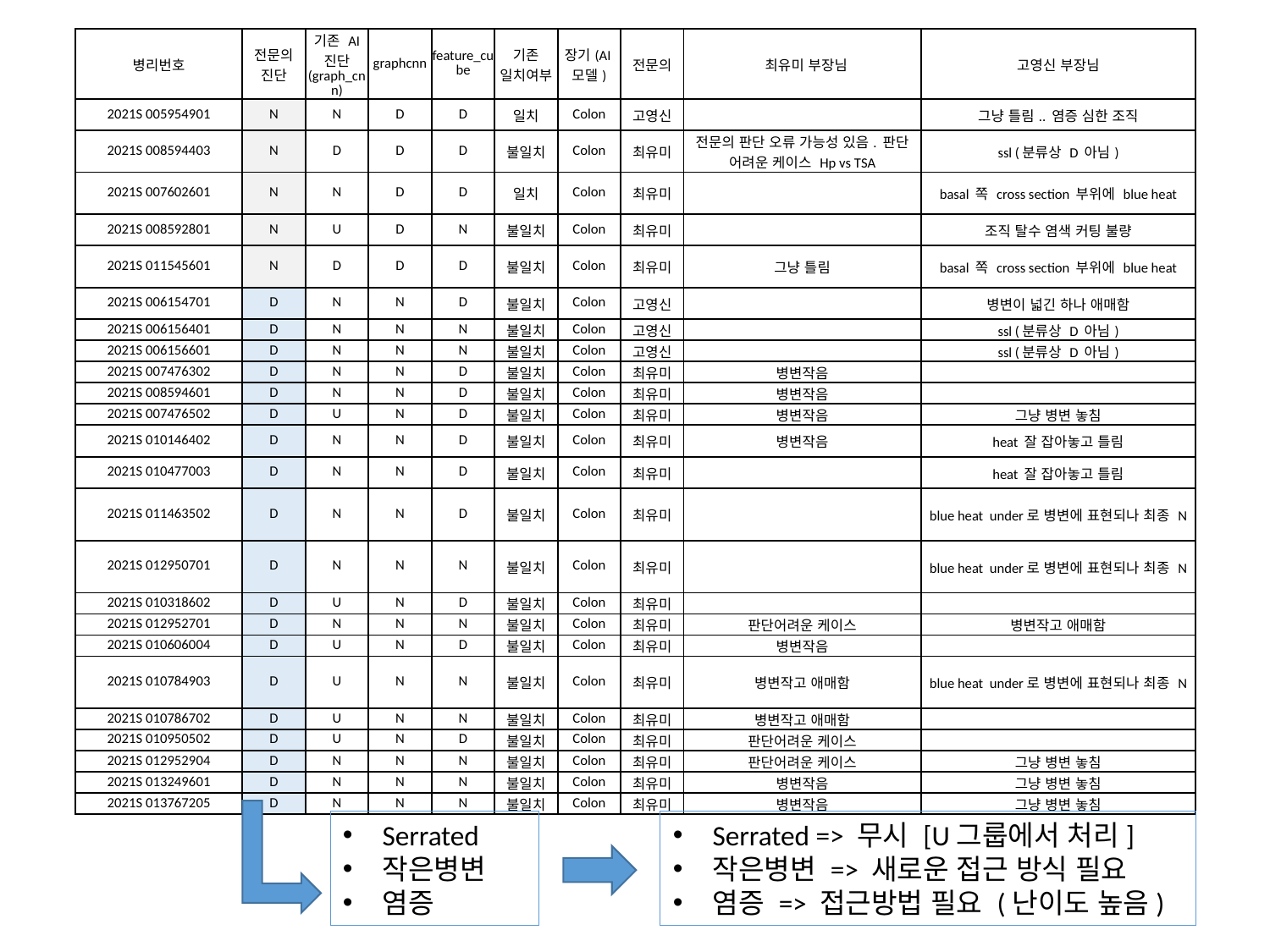

| 병리번호 | 전문의 진단 | 기존 AI 진단 (graph\_cnn) | graphcnn | feature\_cube | 기존 일치여부 | 장기(AI모델) | 전문의 | 최유미 부장님 | 고영신 부장님 |
| --- | --- | --- | --- | --- | --- | --- | --- | --- | --- |
| 2021S 005954901 | N | N | D | D | 일치 | Colon | 고영신 |  | 그냥 틀림.. 염증 심한 조직 |
| 2021S 008594403 | N | D | D | D | 불일치 | Colon | 최유미 | 전문의 판단 오류 가능성 있음. 판단 어려운 케이스 Hp vs TSA | ssl (분류상 D 아님) |
| 2021S 007602601 | N | N | D | D | 일치 | Colon | 최유미 |  | basal 쪽 cross section 부위에 blue heat |
| 2021S 008592801 | N | U | D | N | 불일치 | Colon | 최유미 |  | 조직 탈수 염색 커팅 불량 |
| 2021S 011545601 | N | D | D | D | 불일치 | Colon | 최유미 | 그냥 틀림 | basal 쪽 cross section 부위에 blue heat |
| 2021S 006154701 | D | N | N | D | 불일치 | Colon | 고영신 |  | 병변이 넓긴 하나 애매함 |
| 2021S 006156401 | D | N | N | N | 불일치 | Colon | 고영신 |  | ssl (분류상 D 아님) |
| 2021S 006156601 | D | N | N | N | 불일치 | Colon | 고영신 |  | ssl (분류상 D 아님) |
| 2021S 007476302 | D | N | N | D | 불일치 | Colon | 최유미 | 병변작음 |  |
| 2021S 008594601 | D | N | N | D | 불일치 | Colon | 최유미 | 병변작음 |  |
| 2021S 007476502 | D | U | N | D | 불일치 | Colon | 최유미 | 병변작음 | 그냥 병변 놓침 |
| 2021S 010146402 | D | N | N | D | 불일치 | Colon | 최유미 | 병변작음 | heat 잘 잡아놓고 틀림 |
| 2021S 010477003 | D | N | N | D | 불일치 | Colon | 최유미 |  | heat 잘 잡아놓고 틀림 |
| 2021S 011463502 | D | N | N | D | 불일치 | Colon | 최유미 |  | blue heat under로 병변에 표현되나 최종 N |
| 2021S 012950701 | D | N | N | N | 불일치 | Colon | 최유미 |  | blue heat under로 병변에 표현되나 최종 N |
| 2021S 010318602 | D | U | N | D | 불일치 | Colon | 최유미 |  |  |
| 2021S 012952701 | D | N | N | N | 불일치 | Colon | 최유미 | 판단어려운 케이스 | 병변작고 애매함 |
| 2021S 010606004 | D | U | N | D | 불일치 | Colon | 최유미 | 병변작음 |  |
| 2021S 010784903 | D | U | N | N | 불일치 | Colon | 최유미 | 병변작고 애매함 | blue heat under로 병변에 표현되나 최종 N |
| 2021S 010786702 | D | U | N | N | 불일치 | Colon | 최유미 | 병변작고 애매함 |  |
| 2021S 010950502 | D | U | N | D | 불일치 | Colon | 최유미 | 판단어려운 케이스 |  |
| 2021S 012952904 | D | N | N | N | 불일치 | Colon | 최유미 | 판단어려운 케이스 | 그냥 병변 놓침 |
| 2021S 013249601 | D | N | N | N | 불일치 | Colon | 최유미 | 병변작음 | 그냥 병변 놓침 |
| 2021S 013767205 | D | N | N | N | 불일치 | Colon | 최유미 | 병변작음 | 그냥 병변 놓침 |
Serrated
작은병변
염증
Serrated => 무시 [U그룹에서 처리]
작은병변 => 새로운 접근 방식 필요
염증 => 접근방법 필요 (난이도 높음)